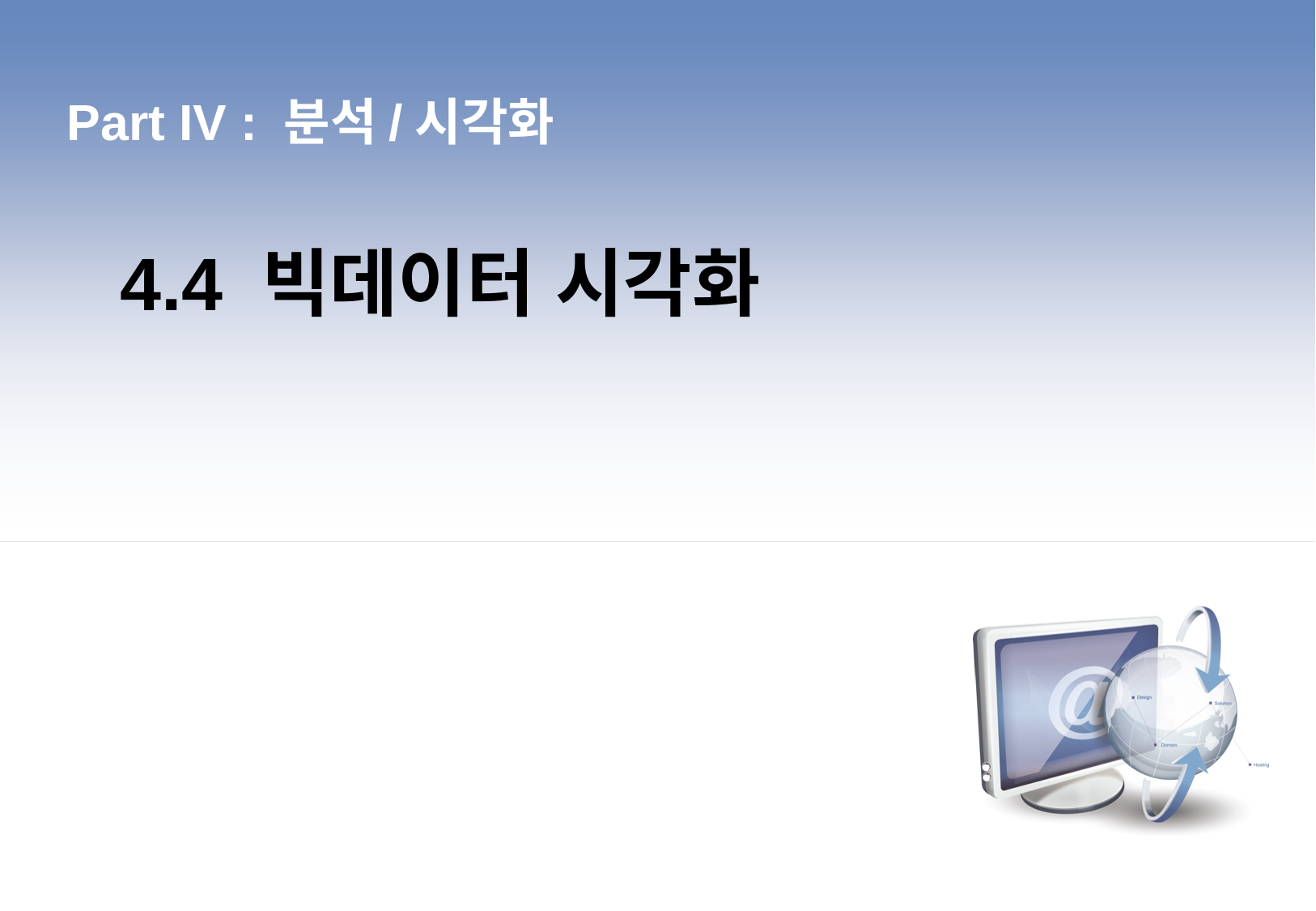

Part IV : 분석/시각화
4.4 빅데이터 시각화